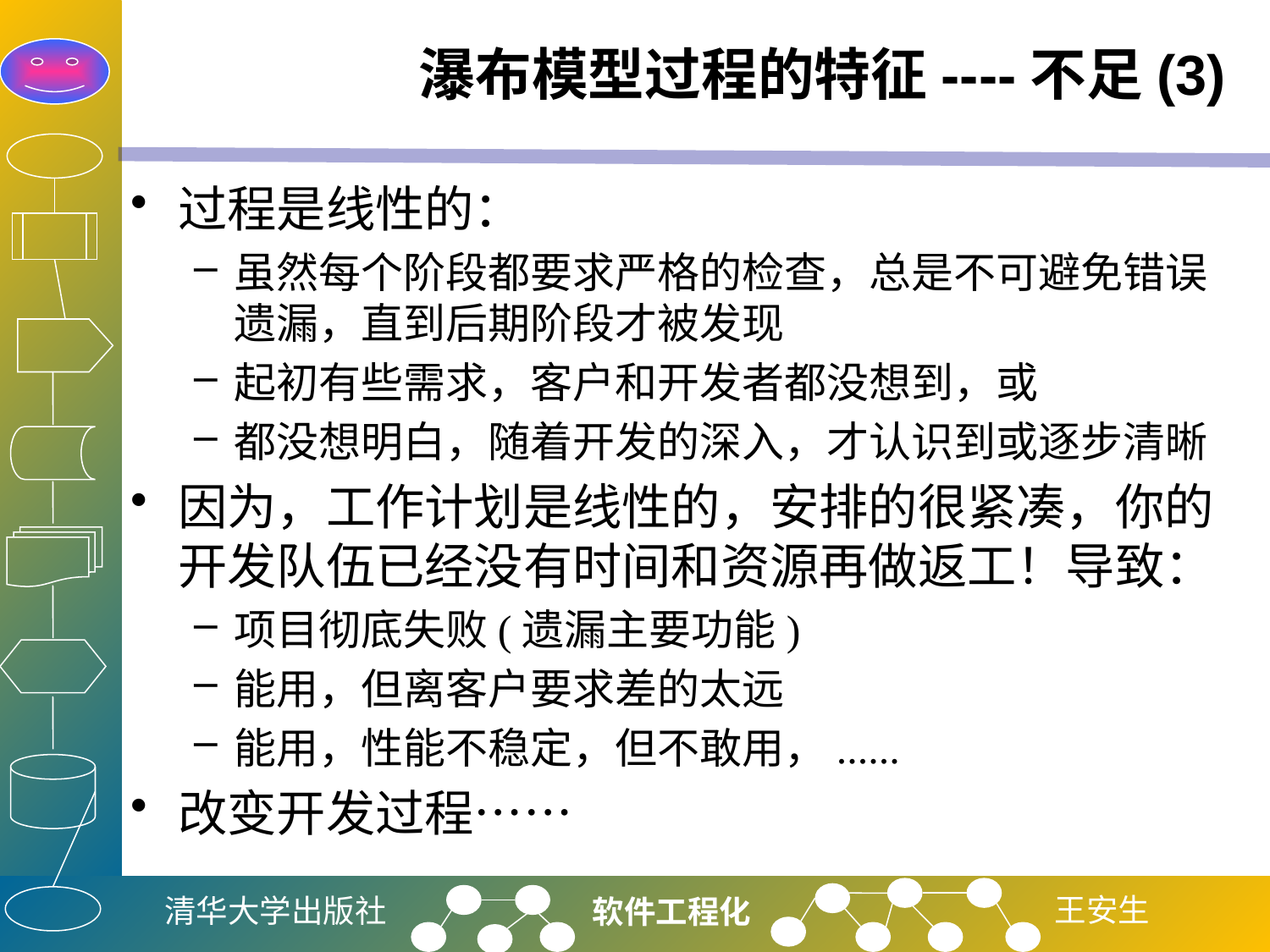

# 瀑布模型过程的特征----不足(3)
过程是线性的：
虽然每个阶段都要求严格的检查，总是不可避免错误遗漏，直到后期阶段才被发现
起初有些需求，客户和开发者都没想到，或
都没想明白，随着开发的深入，才认识到或逐步清晰
因为，工作计划是线性的，安排的很紧凑，你的开发队伍已经没有时间和资源再做返工！导致：
项目彻底失败(遗漏主要功能)
能用，但离客户要求差的太远
能用，性能不稳定，但不敢用，......
改变开发过程……